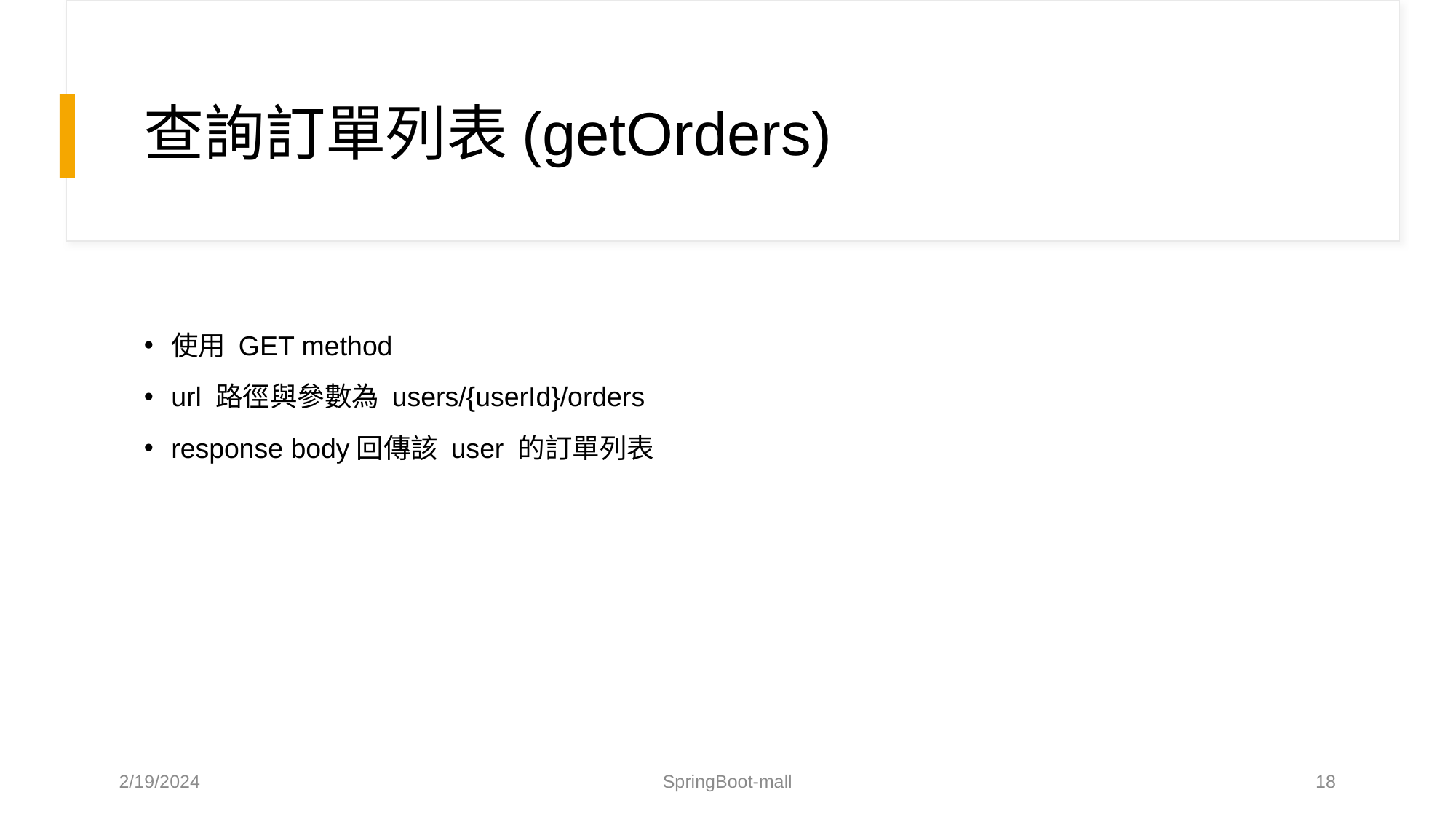

# 查詢訂單列表(getOrders)
使用 GET method
url 路徑與參數為 users/{userId}/orders
response body回傳該 user 的訂單列表

2/19/2024
SpringBoot-mall
18